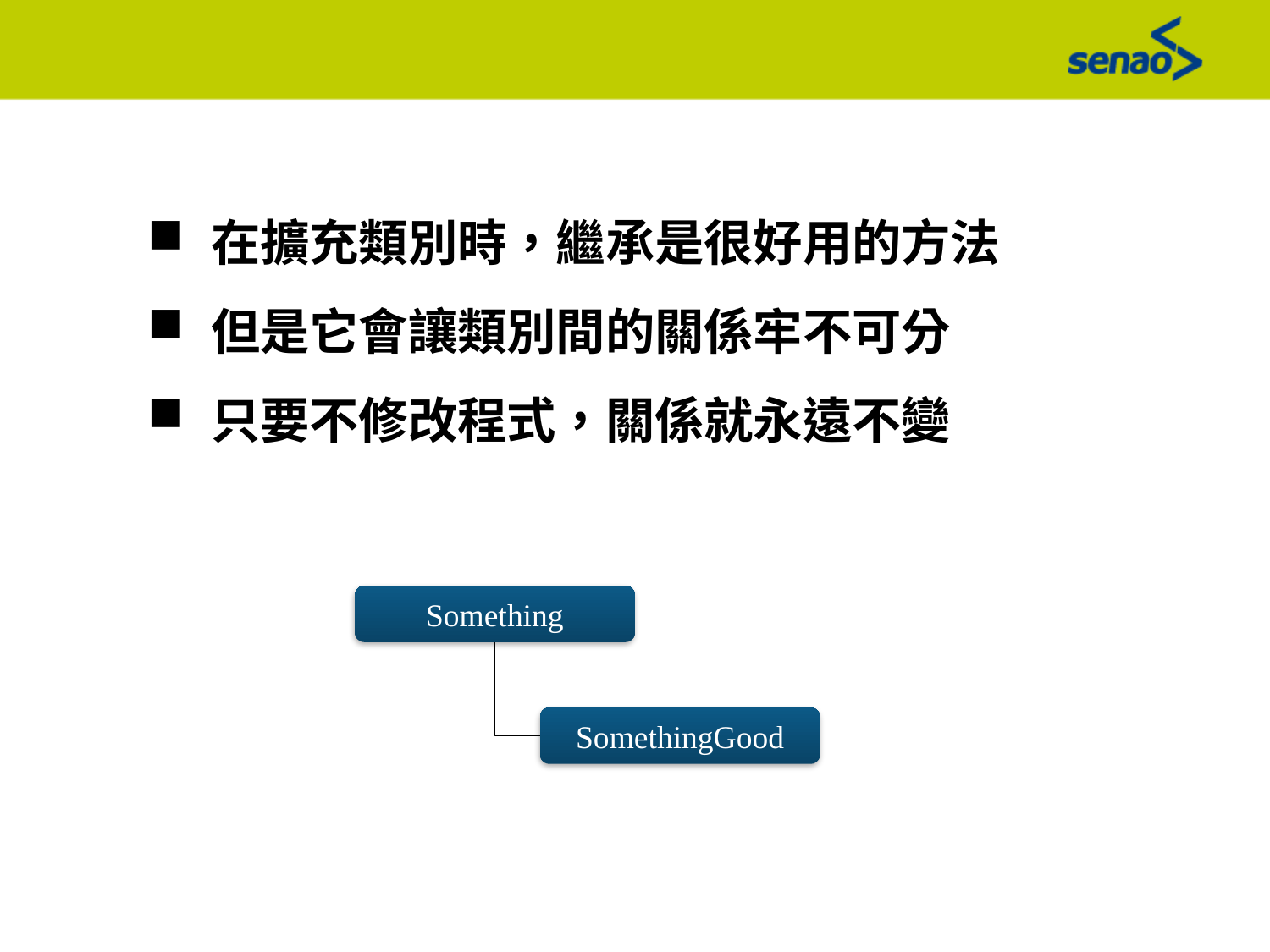

在擴充類別時，繼承是很好用的方法
但是它會讓類別間的關係牢不可分
只要不修改程式，關係就永遠不變

Something
SomethingGood